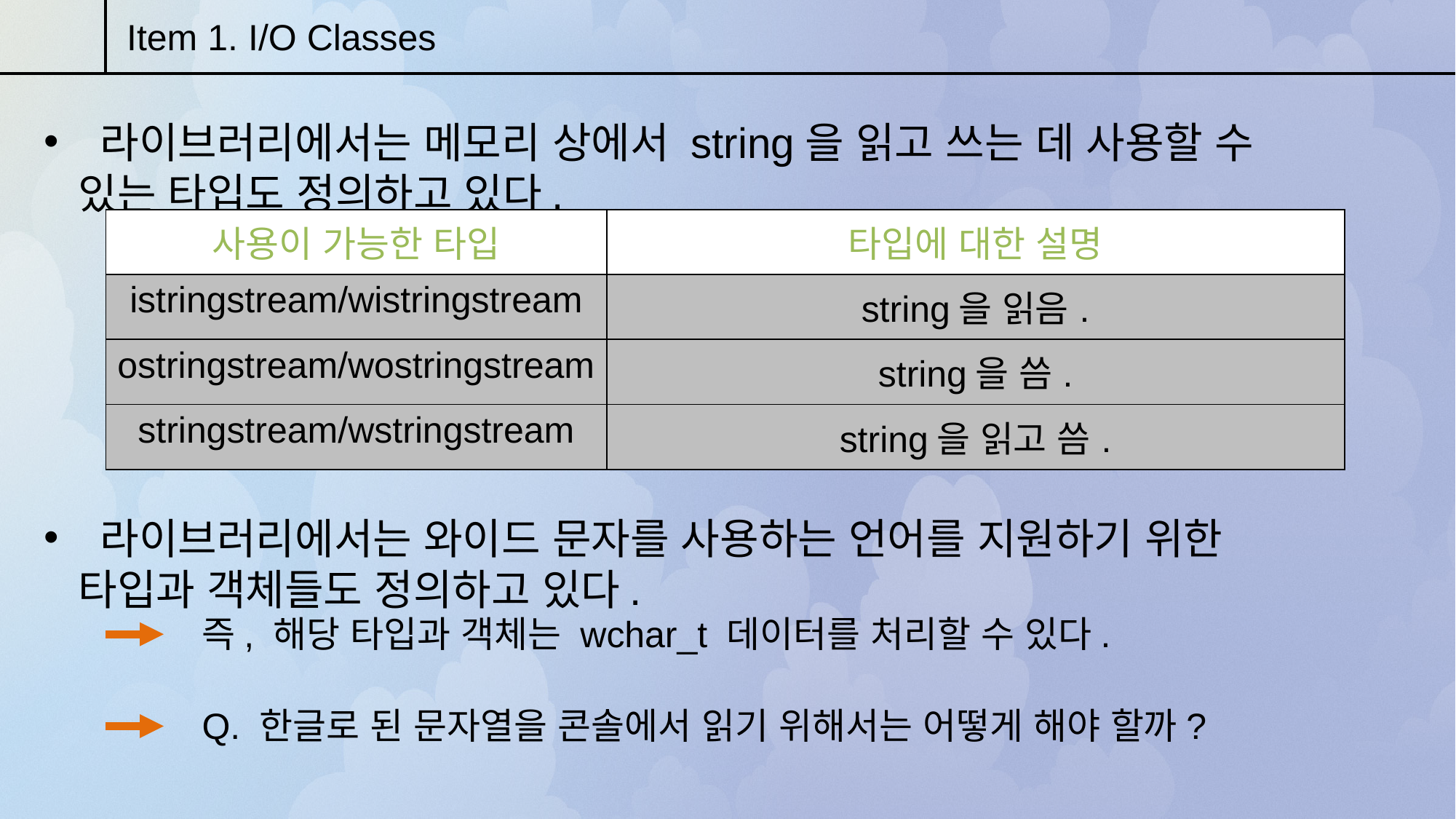

Item 1. I/O Classes
 라이브러리에서는 메모리 상에서 string을 읽고 쓰는 데 사용할 수 있는 타입도 정의하고 있다.
| 사용이 가능한 타입 | 타입에 대한 설명 |
| --- | --- |
| istringstream/wistringstream | string을 읽음. |
| ostringstream/wostringstream | string을 씀. |
| stringstream/wstringstream | string을 읽고 씀. |
 라이브러리에서는 와이드 문자를 사용하는 언어를 지원하기 위한 타입과 객체들도 정의하고 있다.
즉, 해당 타입과 객체는 wchar_t 데이터를 처리할 수 있다.
Q. 한글로 된 문자열을 콘솔에서 읽기 위해서는 어떻게 해야 할까?